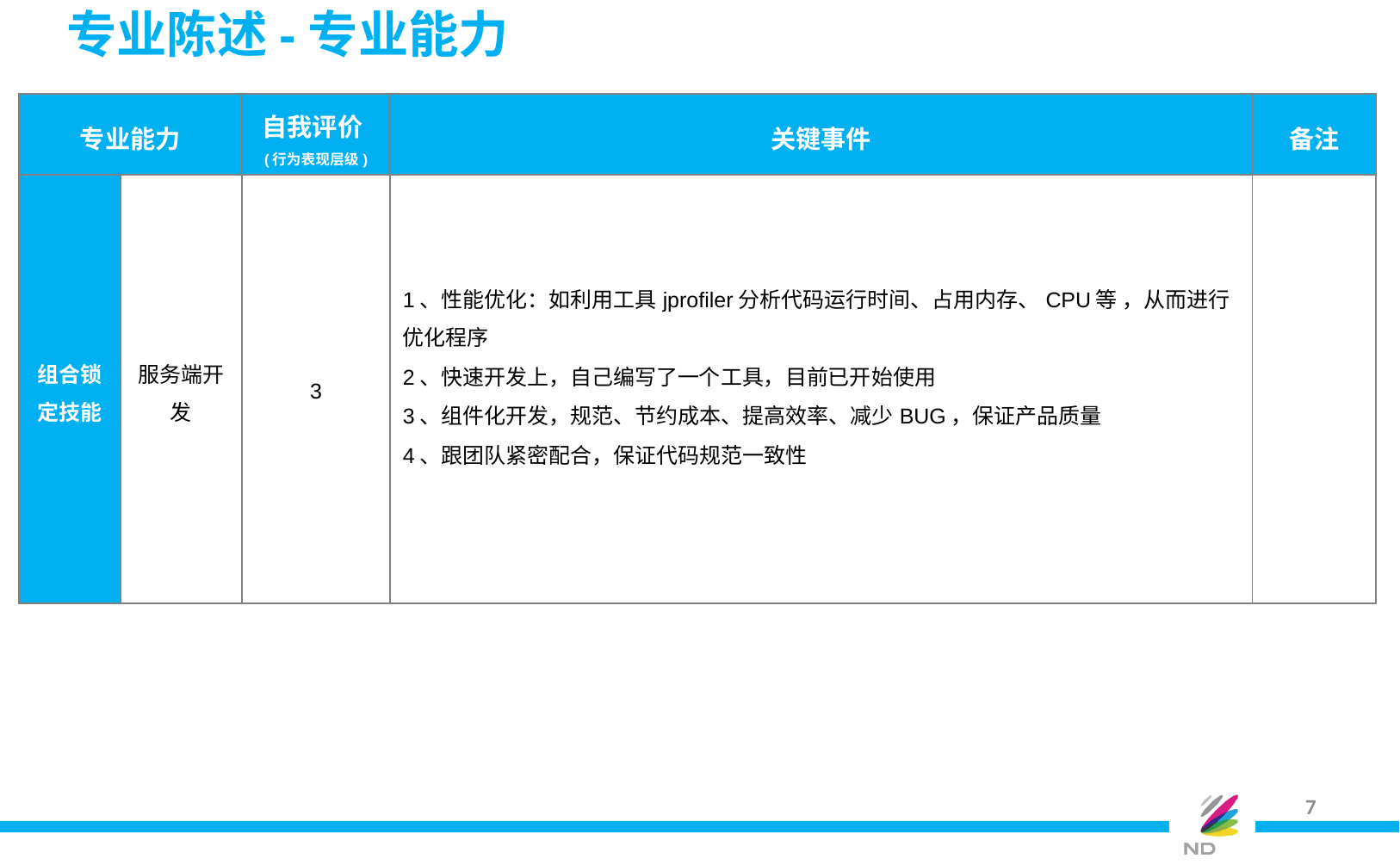

# 专业陈述-专业能力
| 专业能力 |  | 自我评价(行为表现层级) | 关键事件 | 备注 |
| --- | --- | --- | --- | --- |
| 组合锁定技能 | 服务端开发 | 3 | 1、性能优化：如利用工具jprofiler分析代码运行时间、占用内存、CPU等 ，从而进行优化程序 2、快速开发上，自己编写了一个工具，目前已开始使用 3、组件化开发，规范、节约成本、提高效率、减少BUG，保证产品质量 4、跟团队紧密配合，保证代码规范一致性 |  |
7